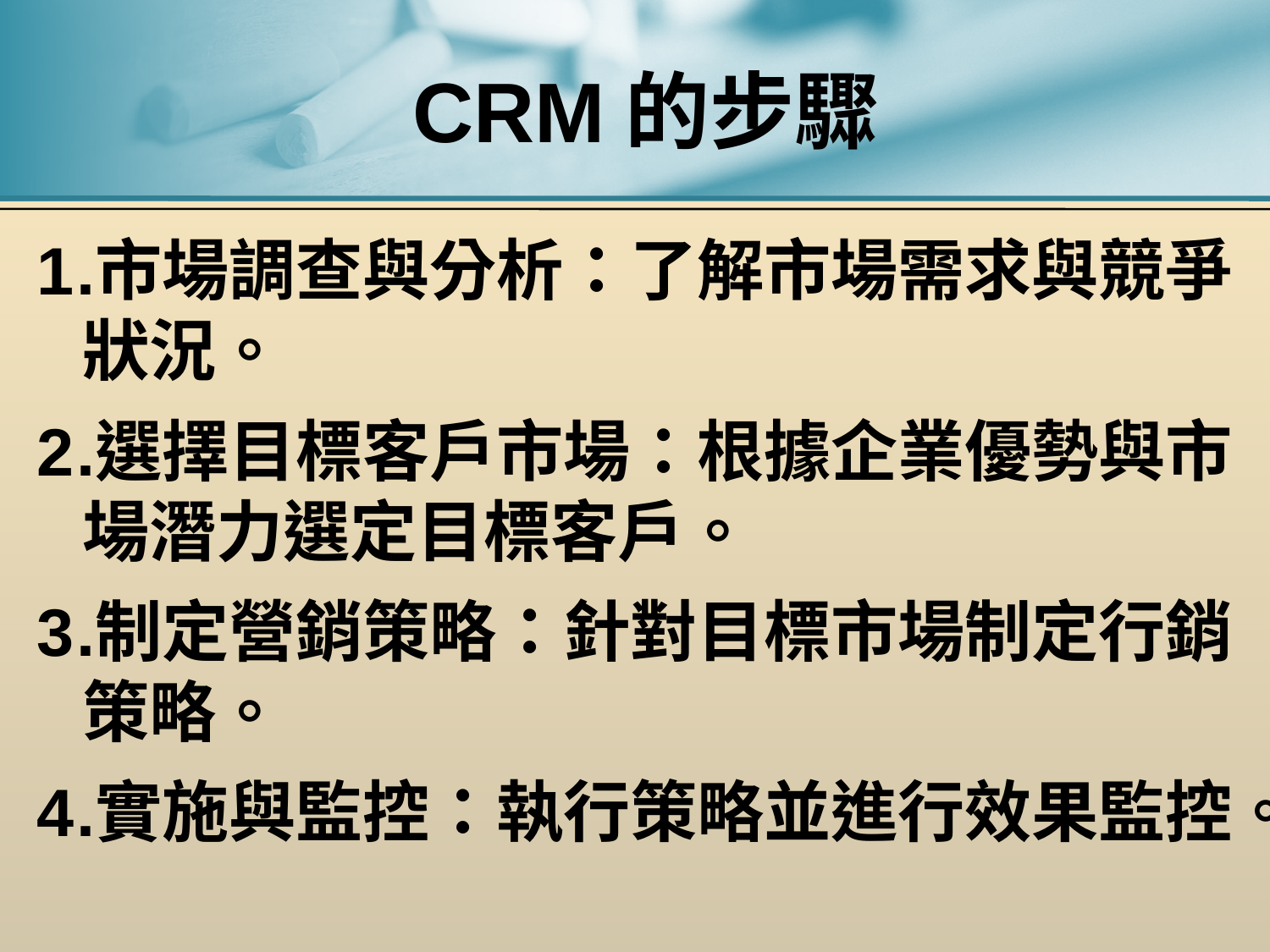

# CRM的步驟
市場調查與分析：了解市場需求與競爭狀況。
選擇目標客戶市場：根據企業優勢與市場潛力選定目標客戶。
制定營銷策略：針對目標市場制定行銷策略。
實施與監控：執行策略並進行效果監控。